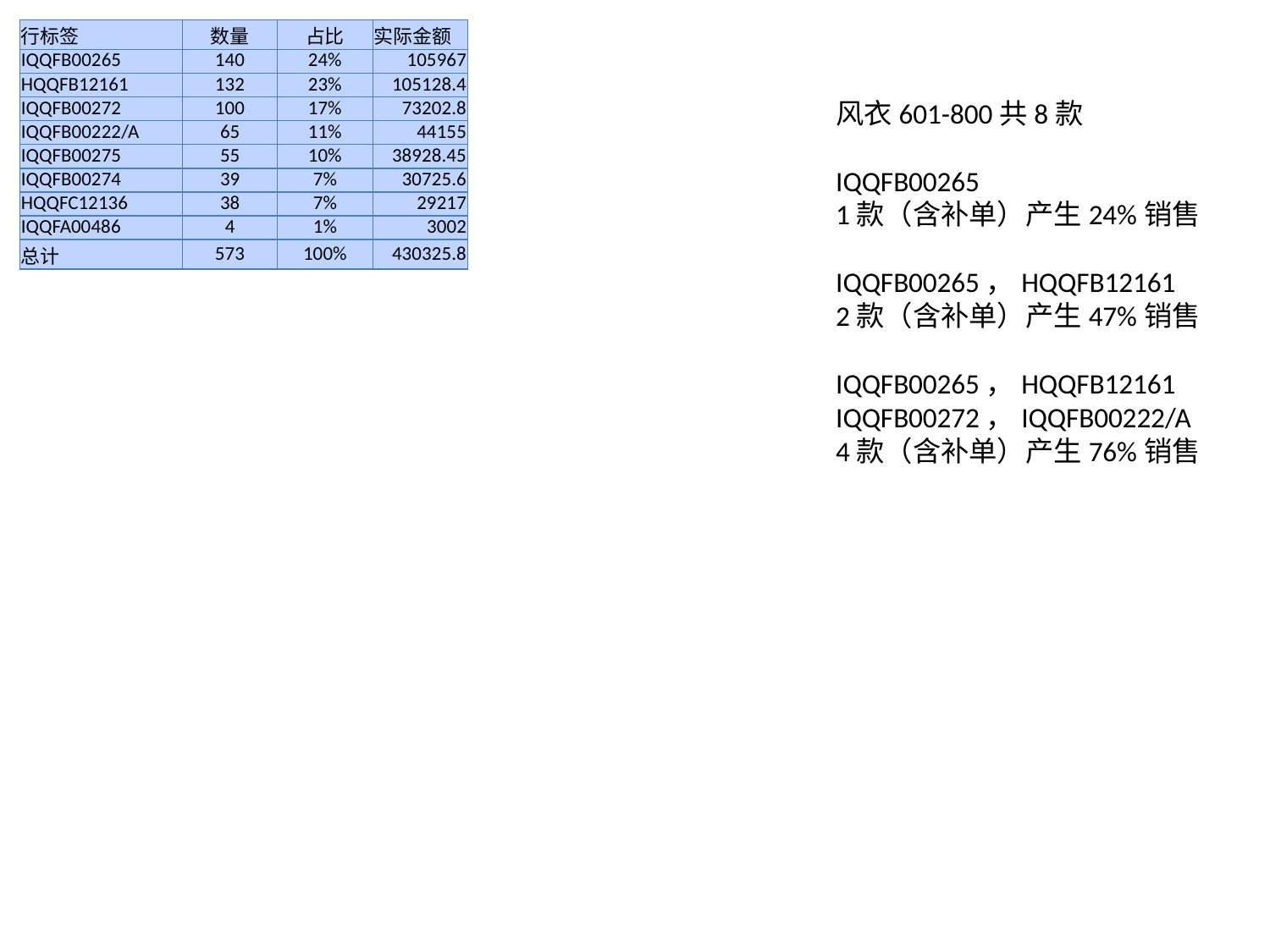

| 行标签 | 数量 | 占比 | 实际金额 |
| --- | --- | --- | --- |
| IQQFB00265 | 140 | 24% | 105967 |
| HQQFB12161 | 132 | 23% | 105128.4 |
| IQQFB00272 | 100 | 17% | 73202.8 |
| IQQFB00222/A | 65 | 11% | 44155 |
| IQQFB00275 | 55 | 10% | 38928.45 |
| IQQFB00274 | 39 | 7% | 30725.6 |
| HQQFC12136 | 38 | 7% | 29217 |
| IQQFA00486 | 4 | 1% | 3002 |
| 总计 | 573 | 100% | 430325.8 |
风衣601-800共8款

IQQFB00265
1款（含补单）产生24%销售

IQQFB00265，HQQFB12161
2款（含补单）产生47%销售

IQQFB00265，HQQFB12161
IQQFB00272，IQQFB00222/A
4款（含补单）产生76%销售